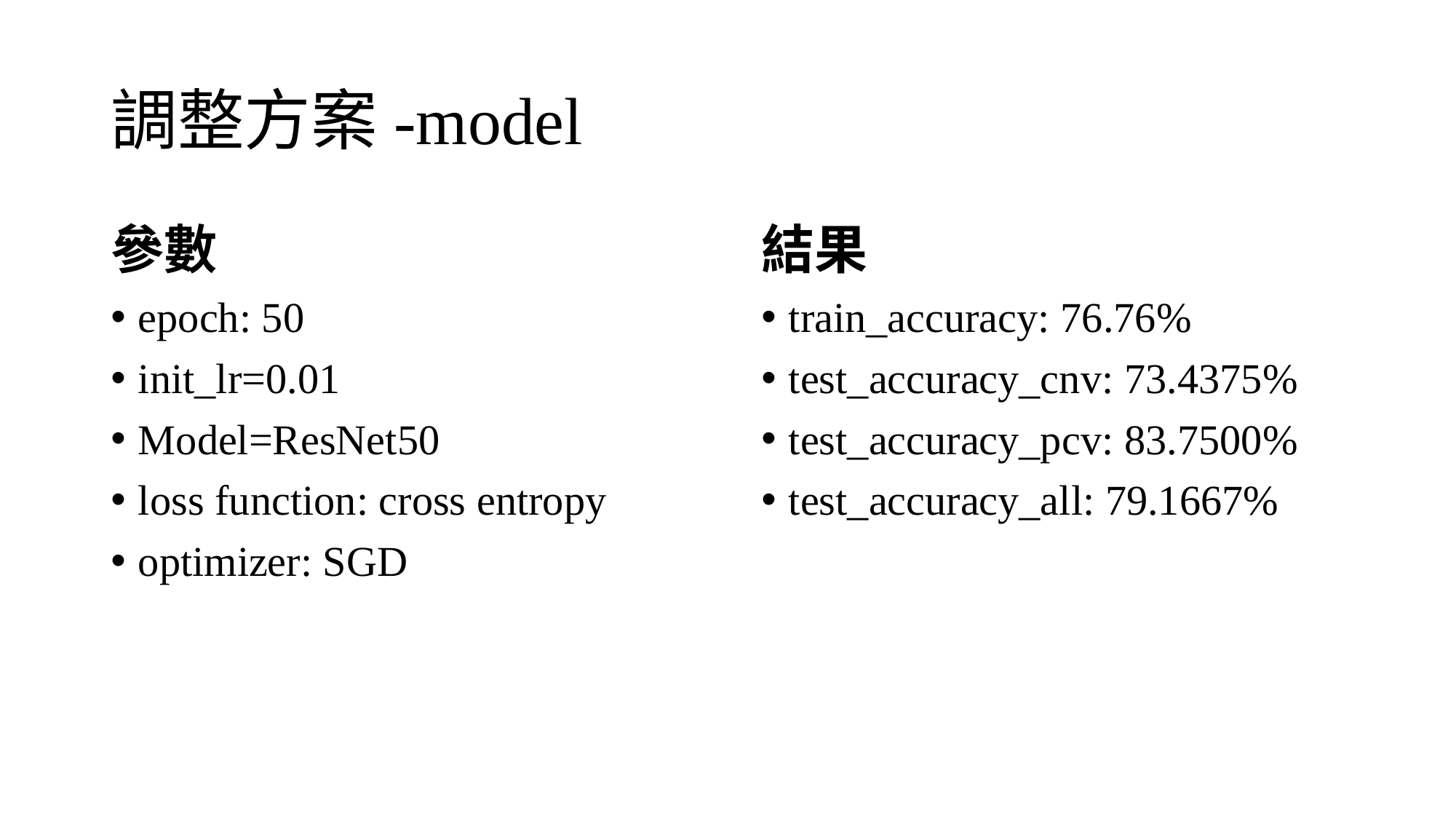

# 調整方案-model
參數
epoch: 50
init_lr=0.01
Model=ResNet50
loss function: cross entropy
optimizer: SGD
結果
train_accuracy: 76.76%
test_accuracy_cnv: 73.4375%
test_accuracy_pcv: 83.7500%
test_accuracy_all: 79.1667%